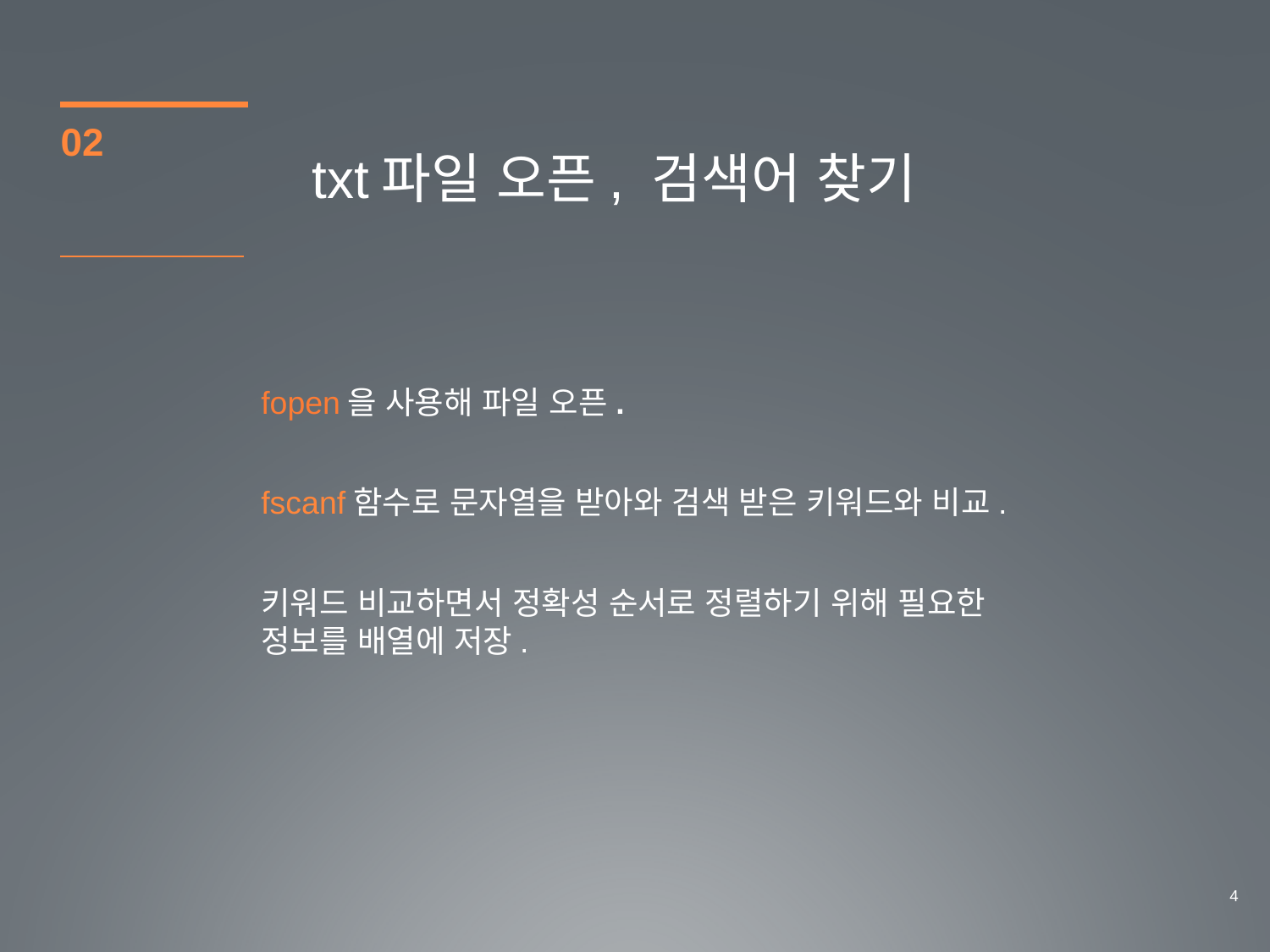

02
txt파일 오픈, 검색어 찾기
fopen을 사용해 파일 오픈.
fscanf함수로 문자열을 받아와 검색 받은 키워드와 비교.
키워드 비교하면서 정확성 순서로 정렬하기 위해 필요한 정보를 배열에 저장.